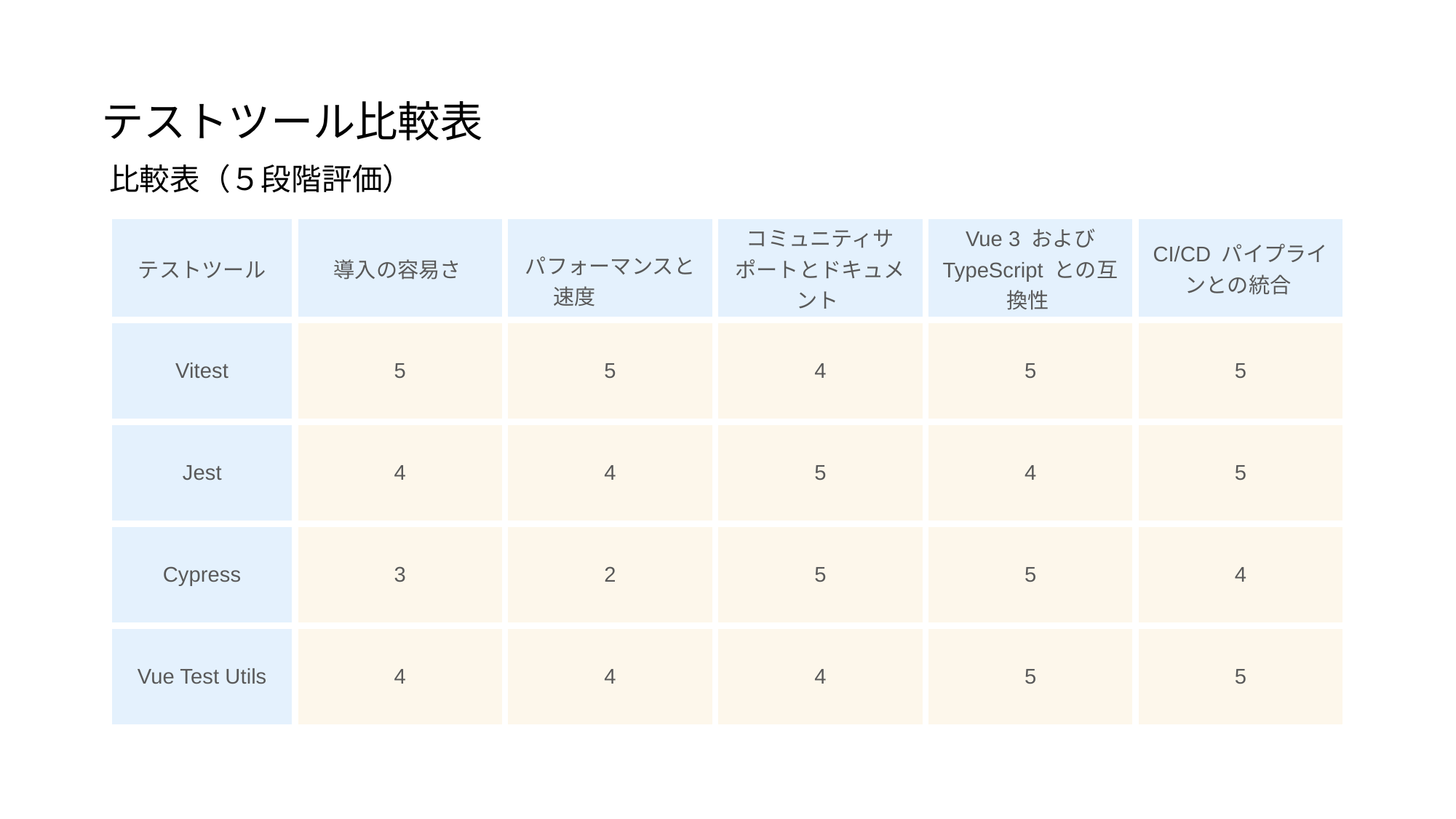

テストツール比較表
比較表（５段階評価）
| テストツール | 導入の容易さ | パフォーマンスと速度 | コミュニティサポートとドキュメント | Vue 3 および TypeScript との互換性 | CI/CD パイプラインとの統合 |
| --- | --- | --- | --- | --- | --- |
| Vitest | 5 | 5 | 4 | 5 | 5 |
| Jest | 4 | 4 | 5 | 4 | 5 |
| Cypress | 3 | 2 | 5 | 5 | 4 |
| Vue Test Utils | 4 | 4 | 4 | 5 | 5 |